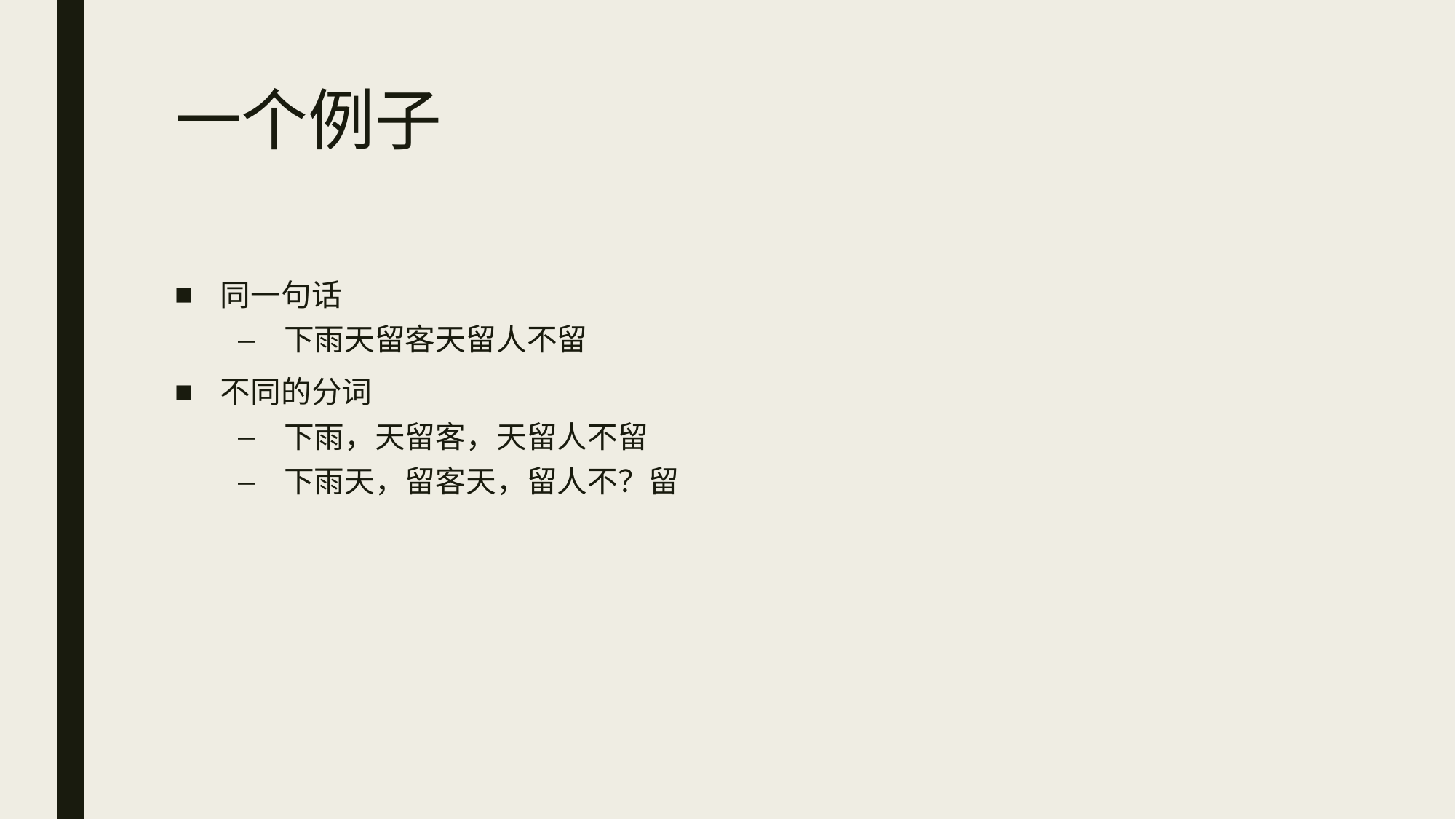

# 一个例子
同一句话
下雨天留客天留人不留
不同的分词
下雨，天留客，天留人不留
下雨天，留客天，留人不？留